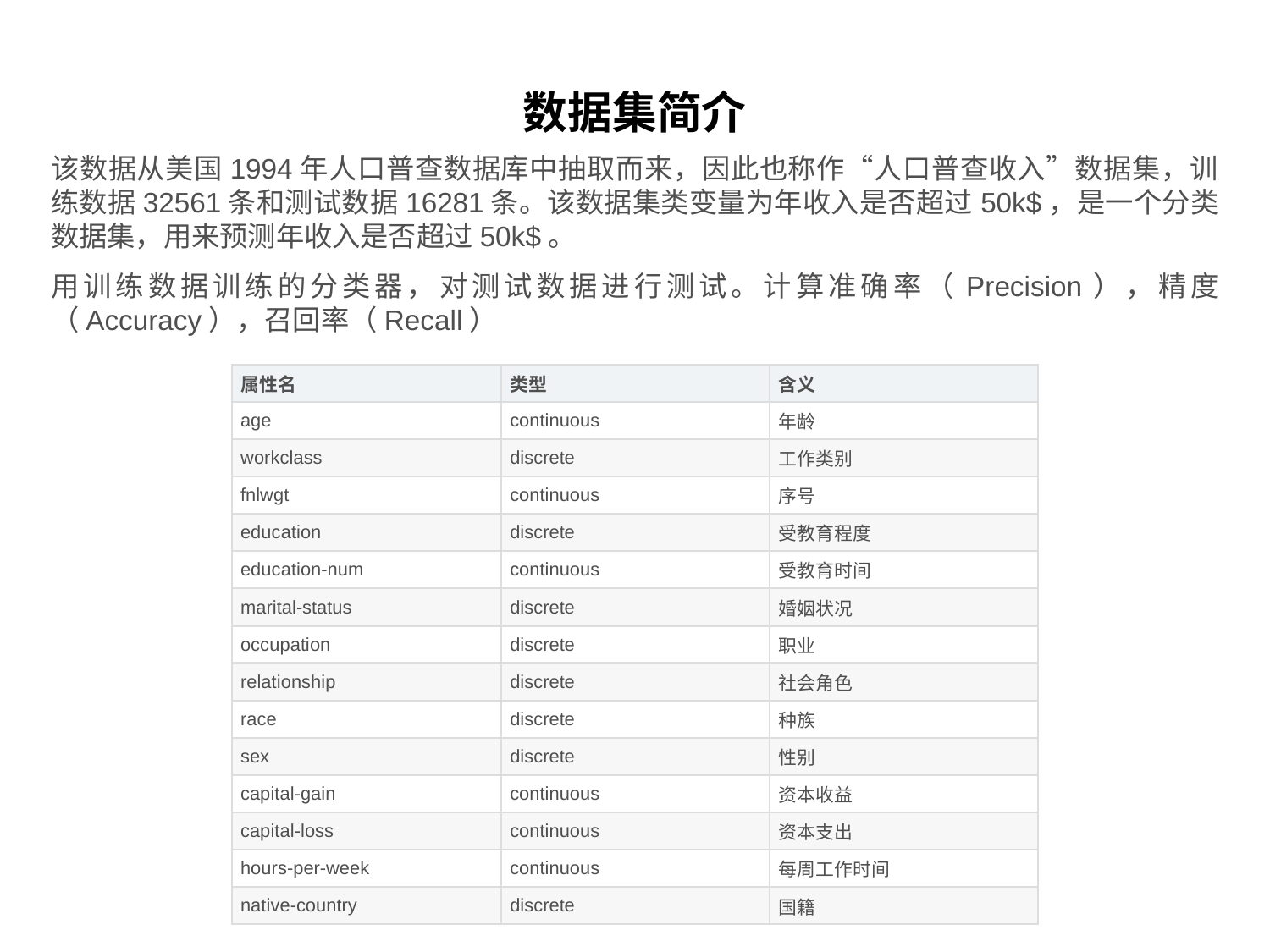

数据集简介
该数据从美国1994年人口普查数据库中抽取而来，因此也称作“人口普查收入”数据集，训练数据32561条和测试数据16281条。该数据集类变量为年收入是否超过50k$，是一个分类数据集，用来预测年收入是否超过50k$。
用训练数据训练的分类器，对测试数据进行测试。计算准确率（Precision），精度（Accuracy），召回率（Recall）

| 属性名 | 类型 | 含义 |
| --- | --- | --- |
| age | continuous | 年龄 |
| workclass | discrete | 工作类别 |
| fnlwgt | continuous | 序号 |
| education | discrete | 受教育程度 |
| education-num | continuous | 受教育时间 |
| marital-status | discrete | 婚姻状况 |
| occupation | discrete | 职业 |
| relationship | discrete | 社会角色 |
| race | discrete | 种族 |
| sex | discrete | 性别 |
| capital-gain | continuous | 资本收益 |
| capital-loss | continuous | 资本支出 |
| hours-per-week | continuous | 每周工作时间 |
| native-country | discrete | 国籍 |